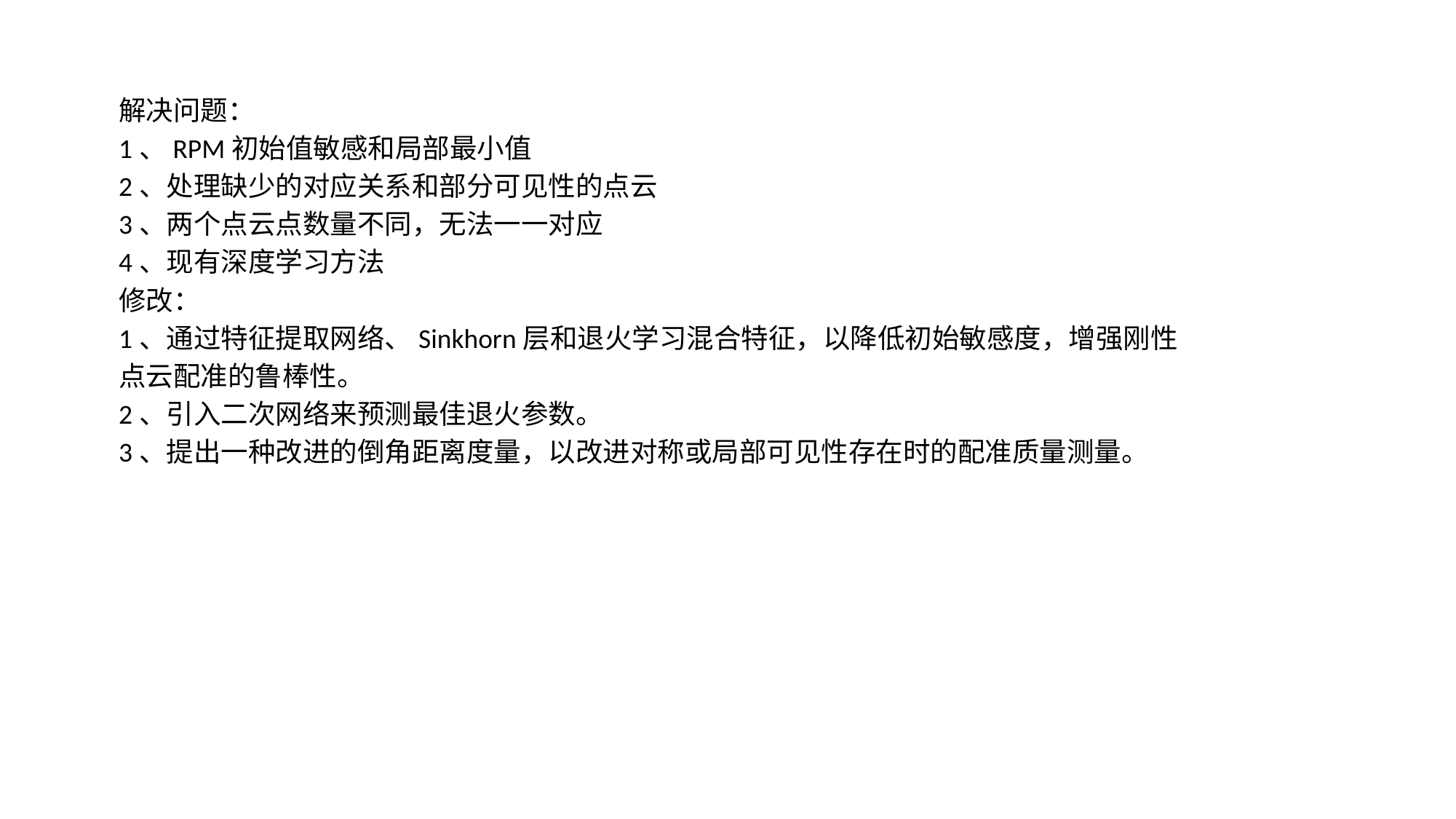

解决问题：
1、RPM初始值敏感和局部最小值
2、处理缺少的对应关系和部分可见性的点云
3、两个点云点数量不同，无法一一对应
4、现有深度学习方法
修改：
1、通过特征提取网络、Sinkhorn层和退火学习混合特征，以降低初始敏感度，增强刚性点云配准的鲁棒性。
2、引入二次网络来预测最佳退火参数。
3、提出一种改进的倒角距离度量，以改进对称或局部可见性存在时的配准质量测量。